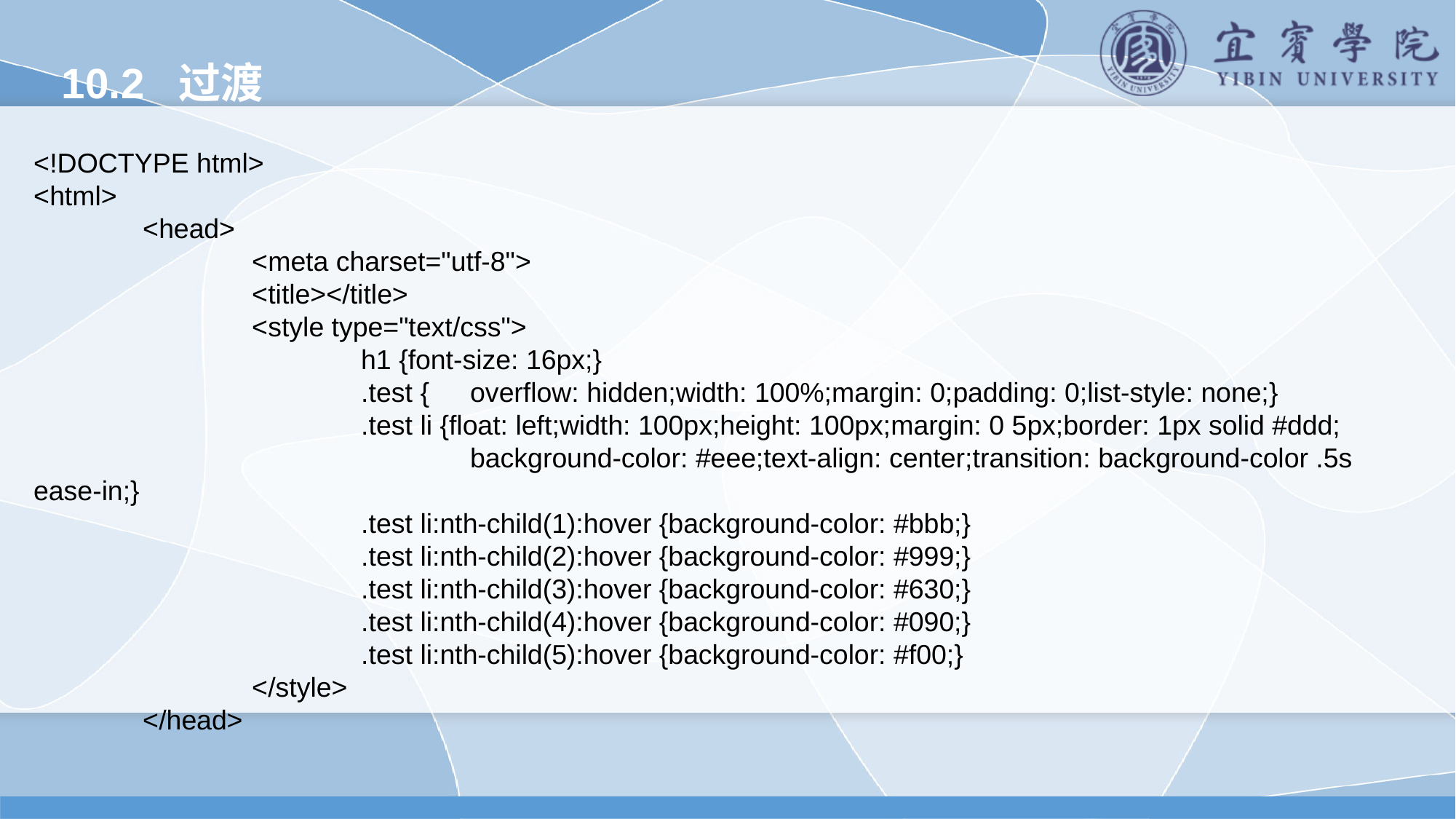

10.2  过渡
<!DOCTYPE html>
<html>
	<head>
		<meta charset="utf-8">
		<title></title>
		<style type="text/css">
			h1 {font-size: 16px;}
			.test {	overflow: hidden;width: 100%;margin: 0;padding: 0;list-style: none;}
			.test li {float: left;width: 100px;height: 100px;margin: 0 5px;border: 1px solid #ddd;
				background-color: #eee;text-align: center;transition: background-color .5s ease-in;}
			.test li:nth-child(1):hover {background-color: #bbb;}
			.test li:nth-child(2):hover {background-color: #999;}
			.test li:nth-child(3):hover {background-color: #630;}
			.test li:nth-child(4):hover {background-color: #090;}
			.test li:nth-child(5):hover {background-color: #f00;}
		</style>
	</head>